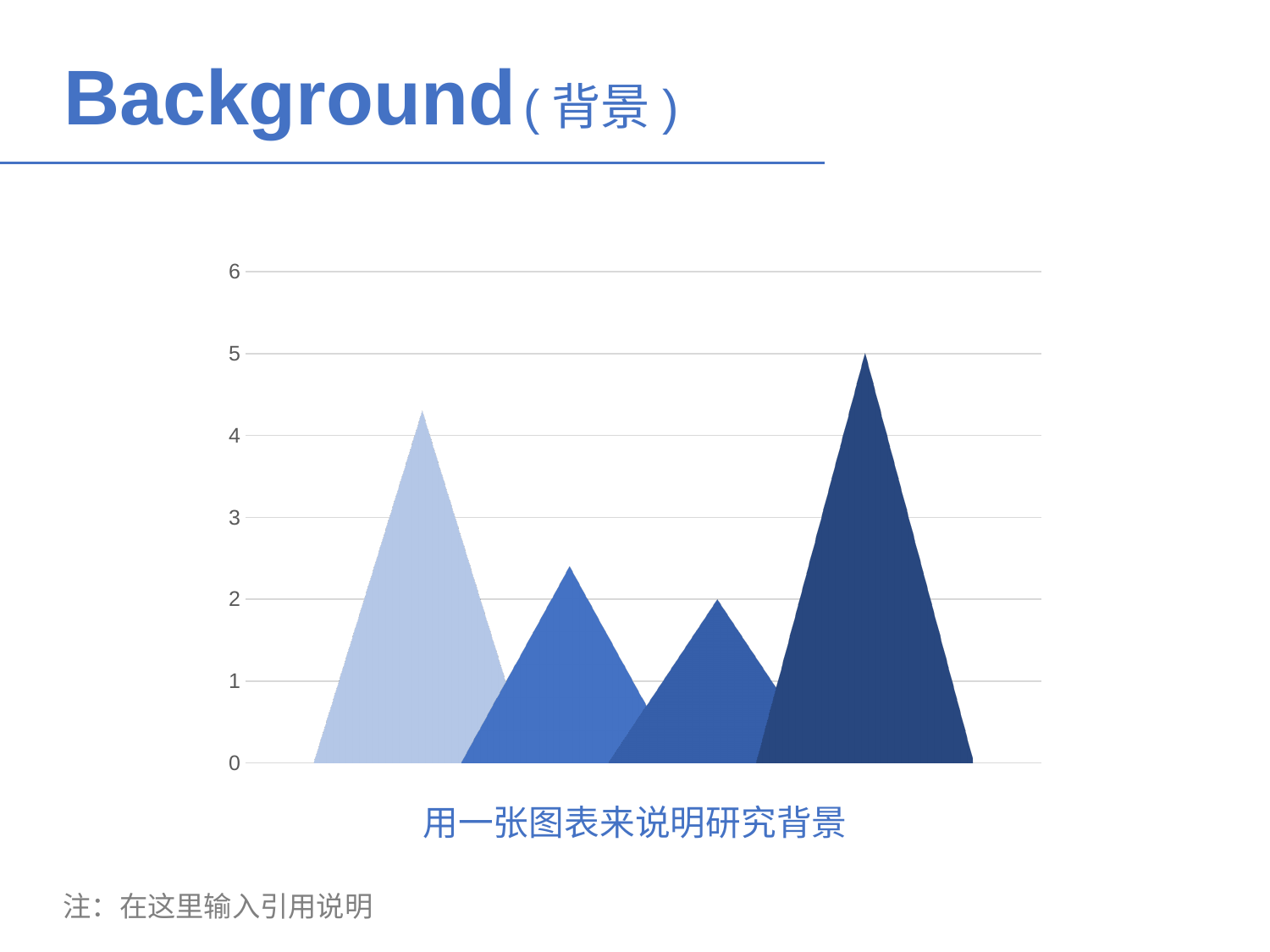

Background (背景)

### Chart

| Category | 系列 1 | 系列 2 | 系列 3 | 系列 4 |
|---|---|---|---|---|
| 类别 1 | 4.3 | 2.4 | 2.0 | 5.0 |
用一张图表来说明研究背景
注：在这里输入引用说明